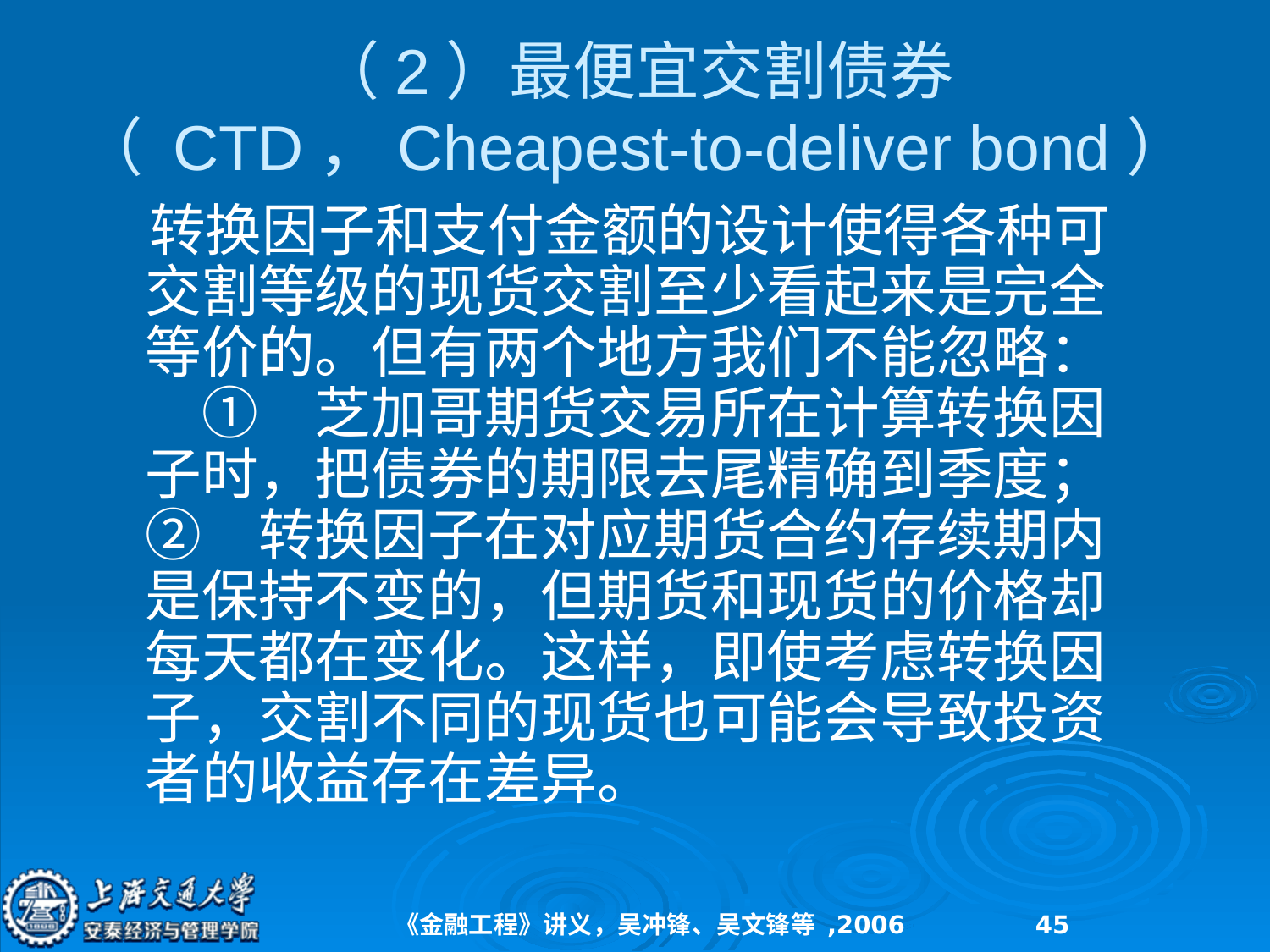

# （2）最便宜交割债券 （ CTD，Cheapest-to-deliver bond）
   转换因子和支付金额的设计使得各种可交割等级的现货交割至少看起来是完全等价的。但有两个地方我们不能忽略：　①　芝加哥期货交易所在计算转换因子时，把债券的期限去尾精确到季度；②　转换因子在对应期货合约存续期内是保持不变的，但期货和现货的价格却每天都在变化。这样，即使考虑转换因子，交割不同的现货也可能会导致投资者的收益存在差异。